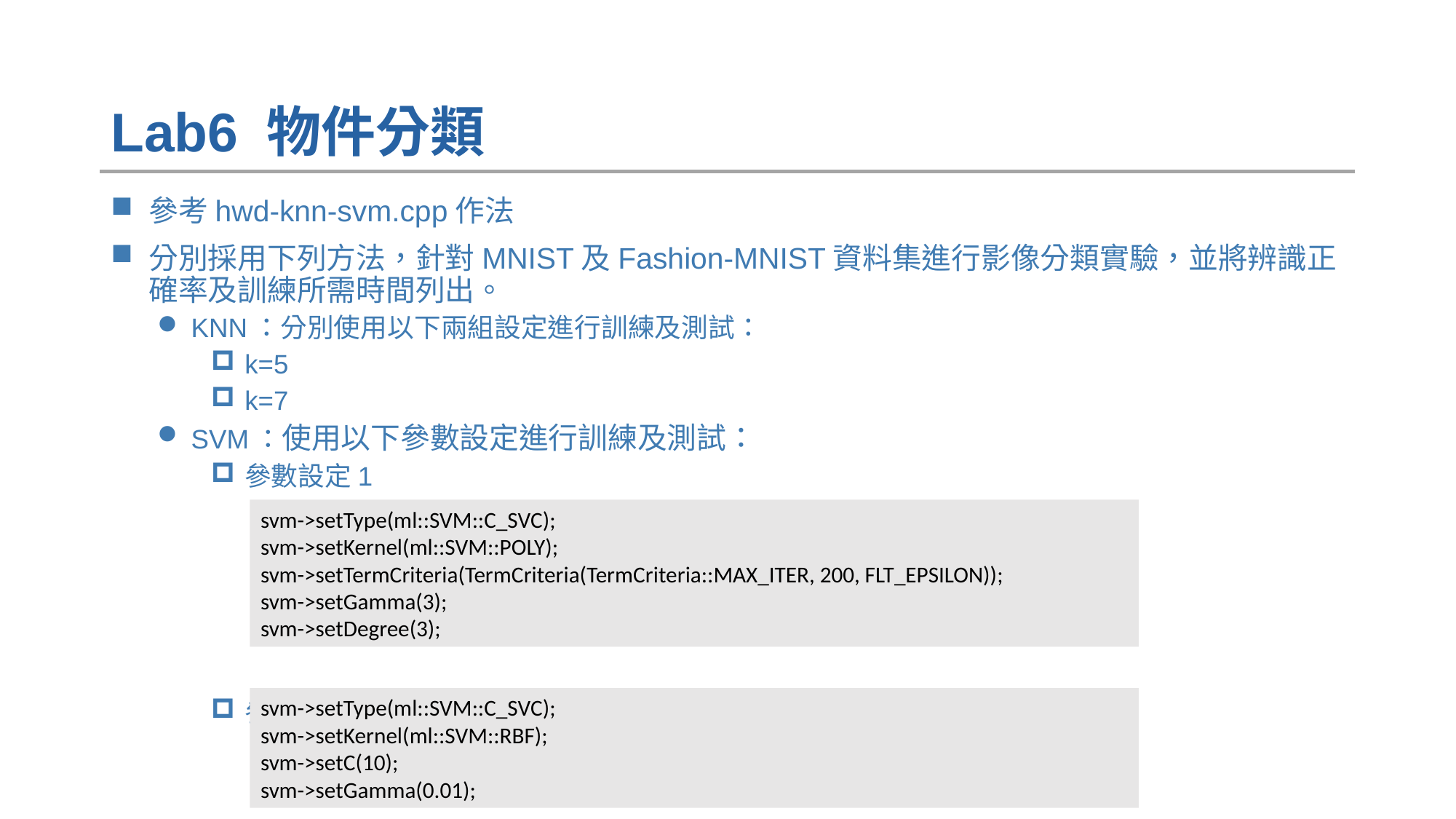

# Lab6 物件分類
參考hwd-knn-svm.cpp作法
分別採用下列方法，針對MNIST及Fashion-MNIST資料集進行影像分類實驗，並將辨識正確率及訓練所需時間列出。
KNN：分別使用以下兩組設定進行訓練及測試：
k=5
k=7
SVM：使用以下參數設定進行訓練及測試：
參數設定1

參數設定2

svm->setType(ml::SVM::C_SVC);
svm->setKernel(ml::SVM::POLY);
svm->setTermCriteria(TermCriteria(TermCriteria::MAX_ITER, 200, FLT_EPSILON));
svm->setGamma(3);
svm->setDegree(3);
svm->setType(ml::SVM::C_SVC);
svm->setKernel(ml::SVM::RBF);
svm->setC(10);
svm->setGamma(0.01);